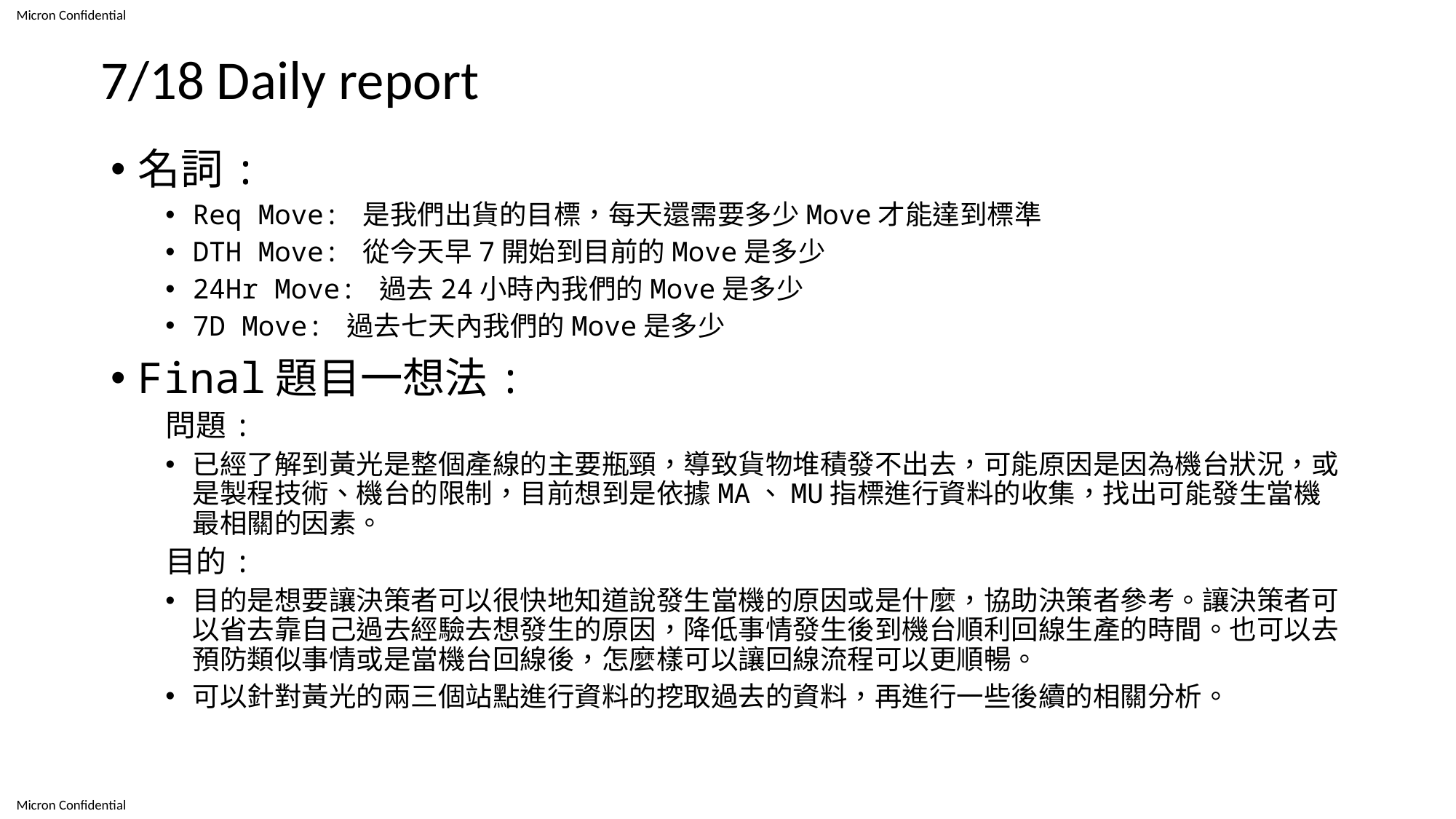

# 7/18 Daily report
名詞:
Req Move: 是我們出貨的目標，每天還需要多少Move才能達到標準
DTH Move: 從今天早7開始到目前的Move是多少
24Hr Move: 過去24小時內我們的Move是多少
7D Move: 過去七天內我們的Move是多少
Final題目一想法:
問題:
已經了解到黃光是整個產線的主要瓶頸，導致貨物堆積發不出去，可能原因是因為機台狀況，或是製程技術、機台的限制，目前想到是依據MA、MU指標進行資料的收集，找出可能發生當機最相關的因素。
目的:
目的是想要讓決策者可以很快地知道說發生當機的原因或是什麼，協助決策者參考。讓決策者可以省去靠自己過去經驗去想發生的原因，降低事情發生後到機台順利回線生產的時間。也可以去預防類似事情或是當機台回線後，怎麼樣可以讓回線流程可以更順暢。
可以針對黃光的兩三個站點進行資料的挖取過去的資料，再進行一些後續的相關分析。